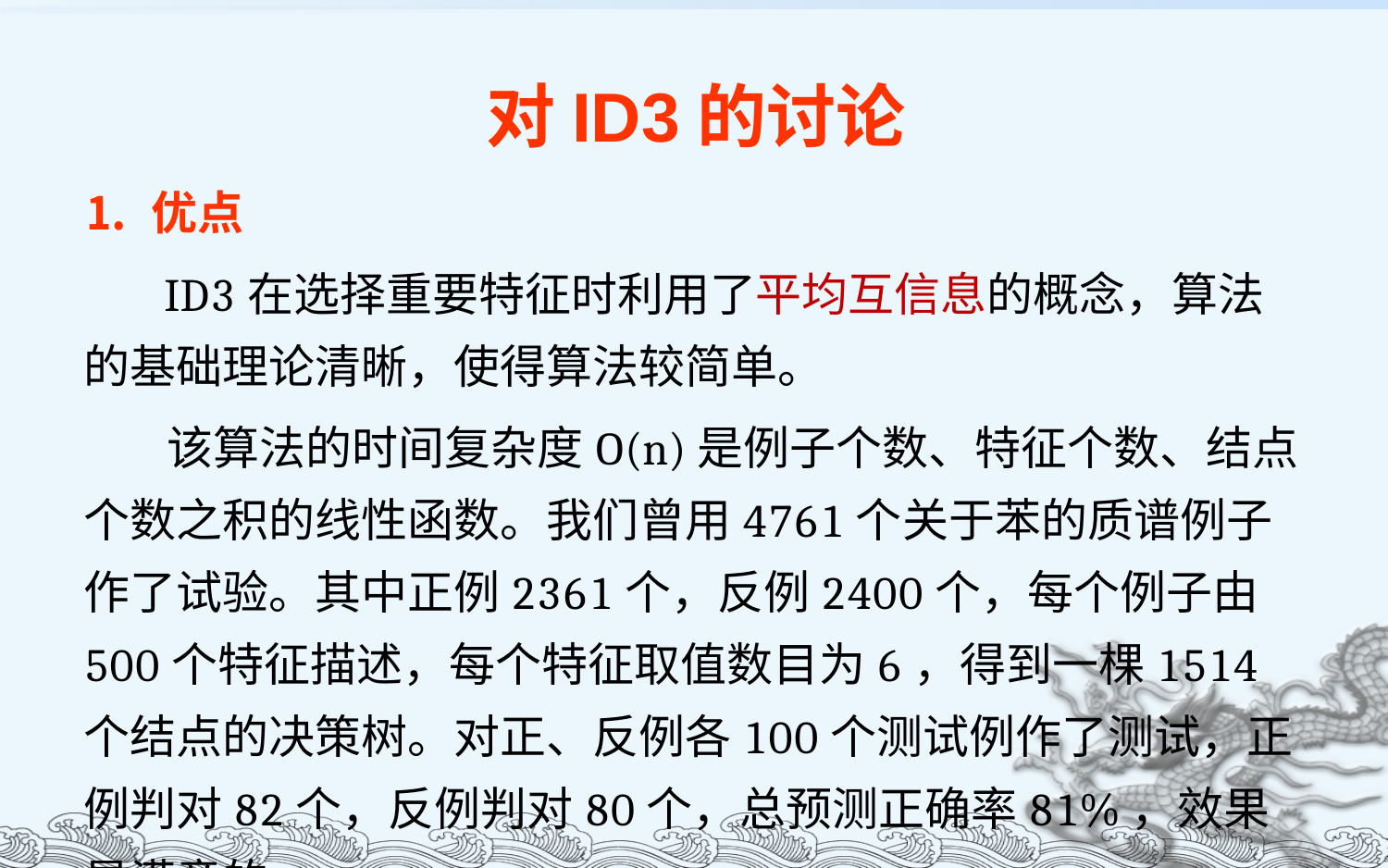

# 对ID3的讨论
⒈ 优点
        ID3在选择重要特征时利用了平均互信息的概念，算法的基础理论清晰，使得算法较简单。
       该算法的时间复杂度O(n)是例子个数、特征个数、结点个数之积的线性函数。我们曾用4761个关于苯的质谱例子作了试验。其中正例2361个，反例2400个，每个例子由500个特征描述，每个特征取值数目为6，得到一棵1514个结点的决策树。对正、反例各100个测试例作了测试，正例判对82个，反例判对80个，总预测正确率81%，效果是满意的。